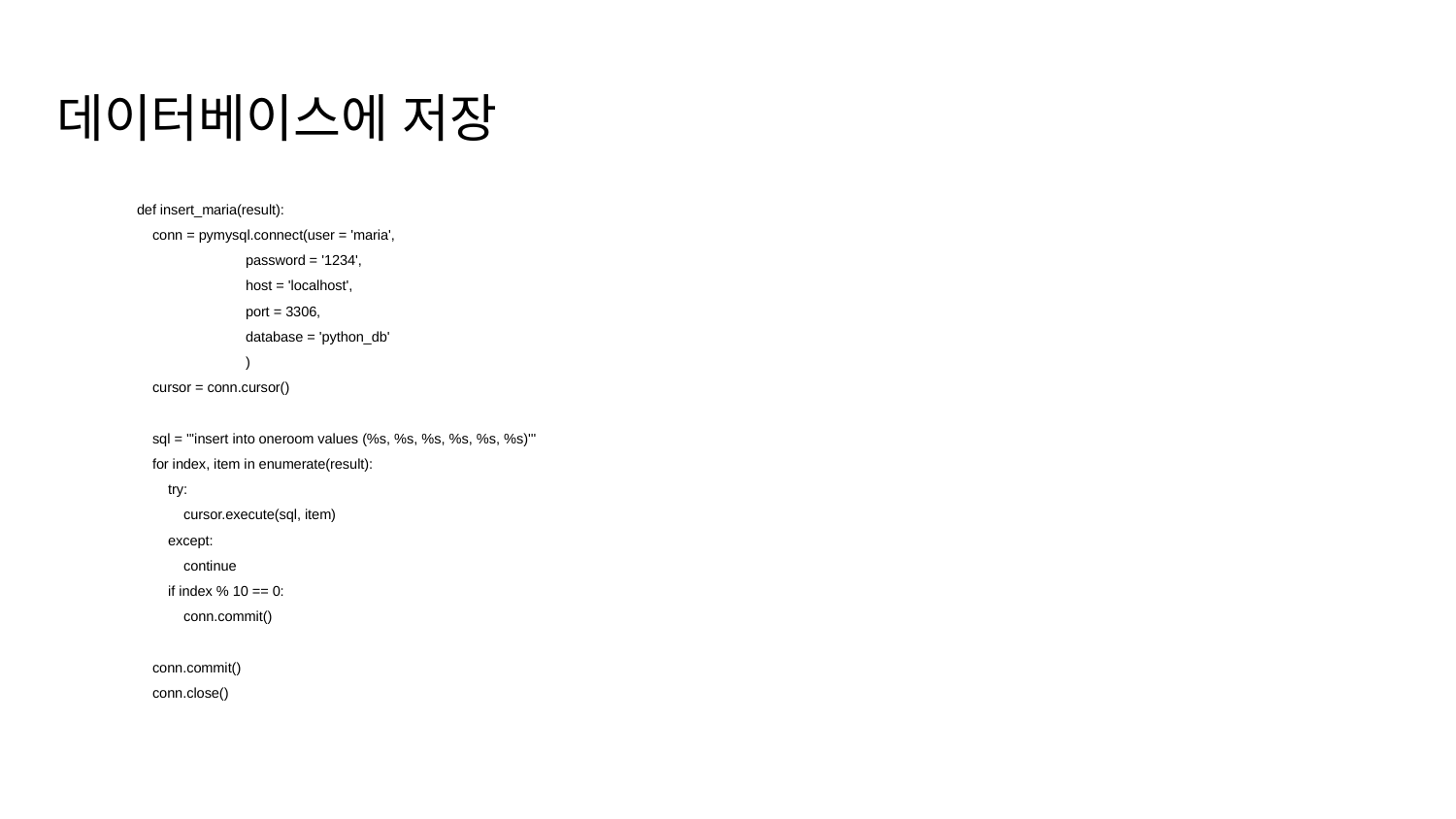

# 데이터베이스에 저장
def insert_maria(result):
    conn = pymysql.connect(user = 'maria',
                            password = '1234',
                            host = 'localhost',
                            port = 3306,
                            database = 'python_db'
                            )
    cursor = conn.cursor()

    sql = '''insert into oneroom values (%s, %s, %s, %s, %s, %s)'''
    for index, item in enumerate(result):
        try:
            cursor.execute(sql, item)
        except:
            continue
        if index % 10 == 0:
            conn.commit()

    conn.commit()
    conn.close()